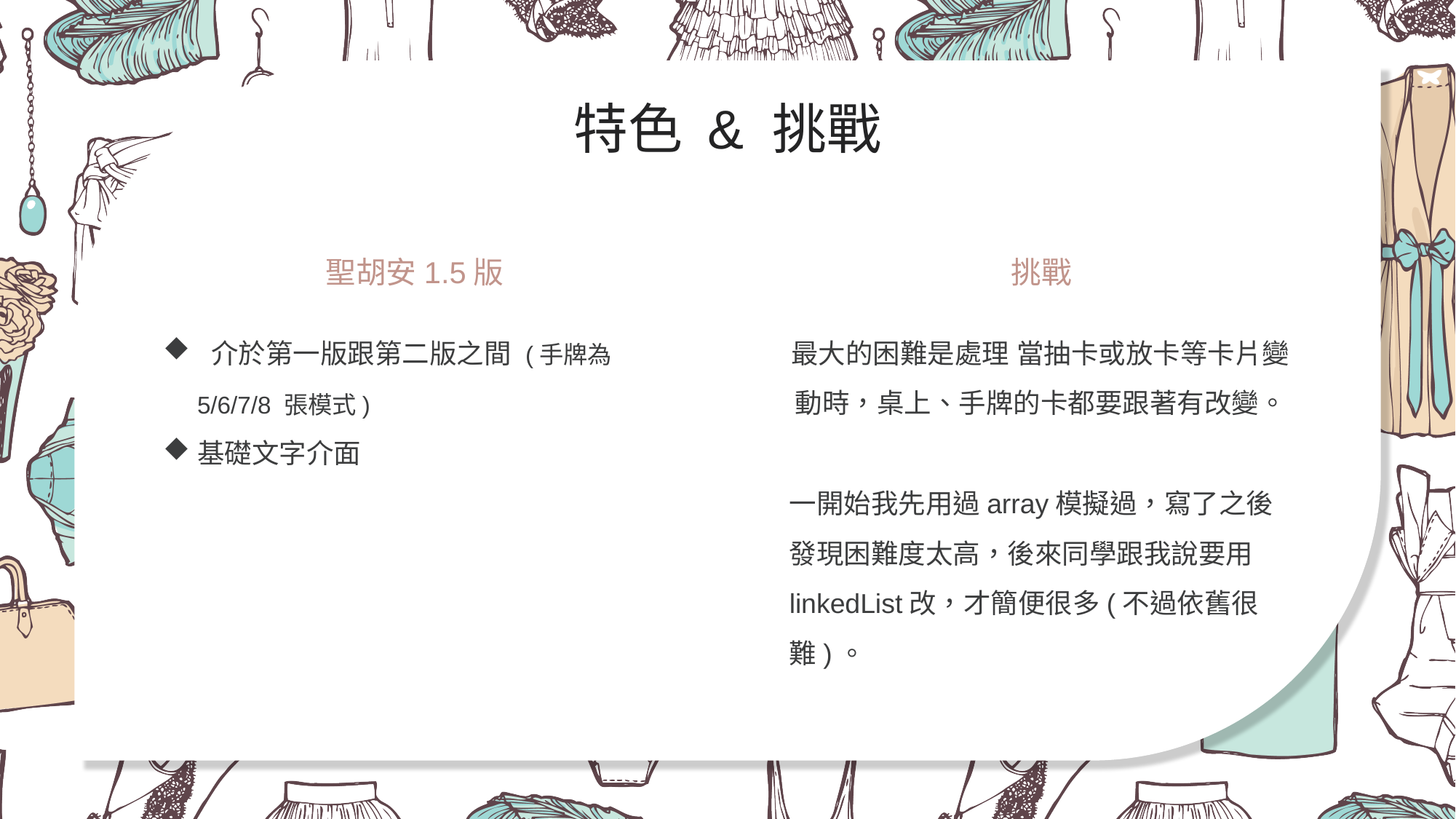

特色 & 挑戰
聖胡安1.5版
挑戰
 介於第一版跟第二版之間 (手牌為5/6/7/8 張模式)
基礎文字介面
最大的困難是處理 當抽卡或放卡等卡片變動時，桌上、手牌的卡都要跟著有改變。

一開始我先用過array模擬過，寫了之後發現困難度太高，後來同學跟我說要用linkedList改，才簡便很多(不過依舊很難)。